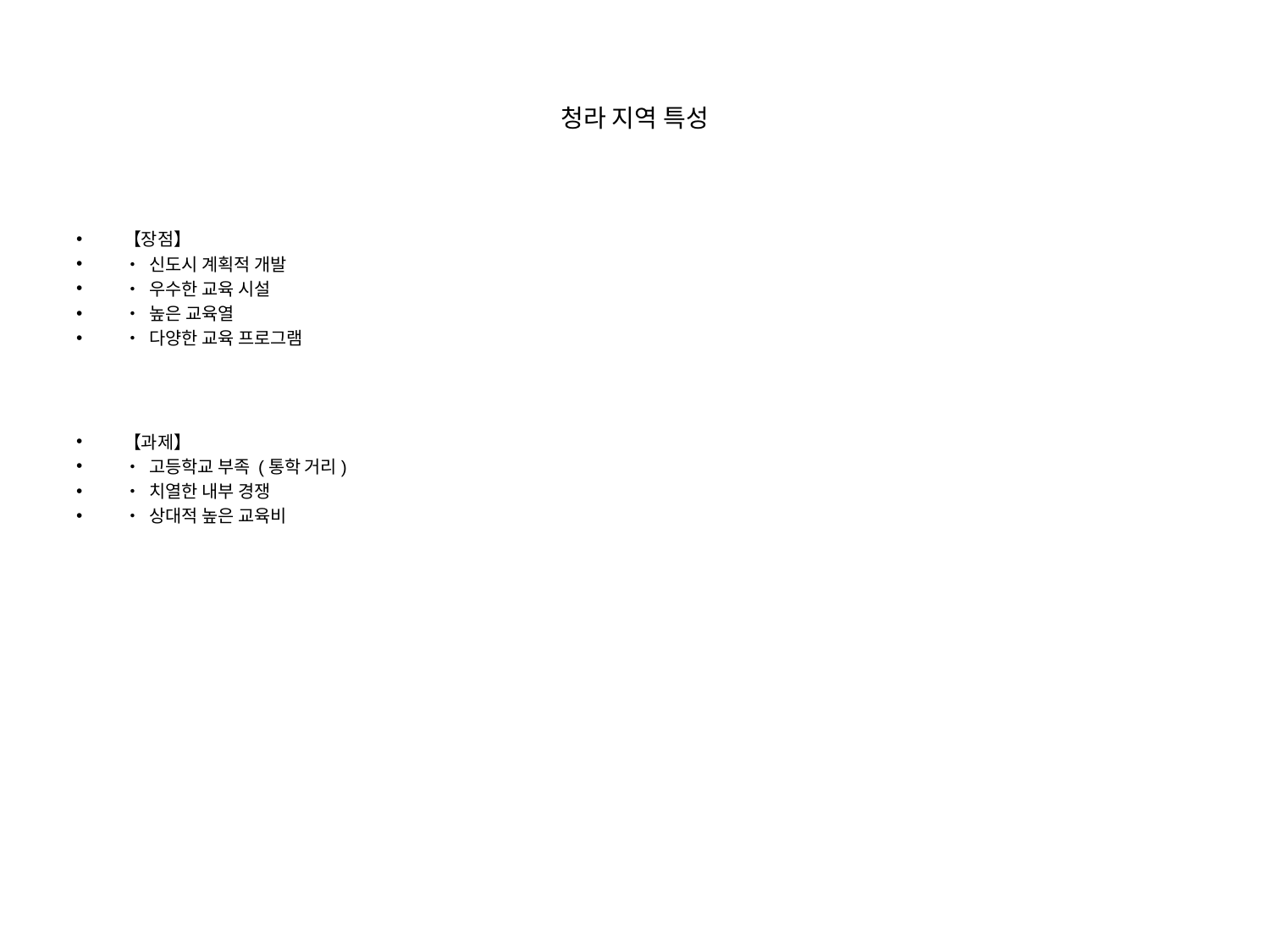

# 청라 지역 특성
【장점】
• 신도시 계획적 개발
• 우수한 교육 시설
• 높은 교육열
• 다양한 교육 프로그램

【과제】
• 고등학교 부족 (통학 거리)
• 치열한 내부 경쟁
• 상대적 높은 교육비